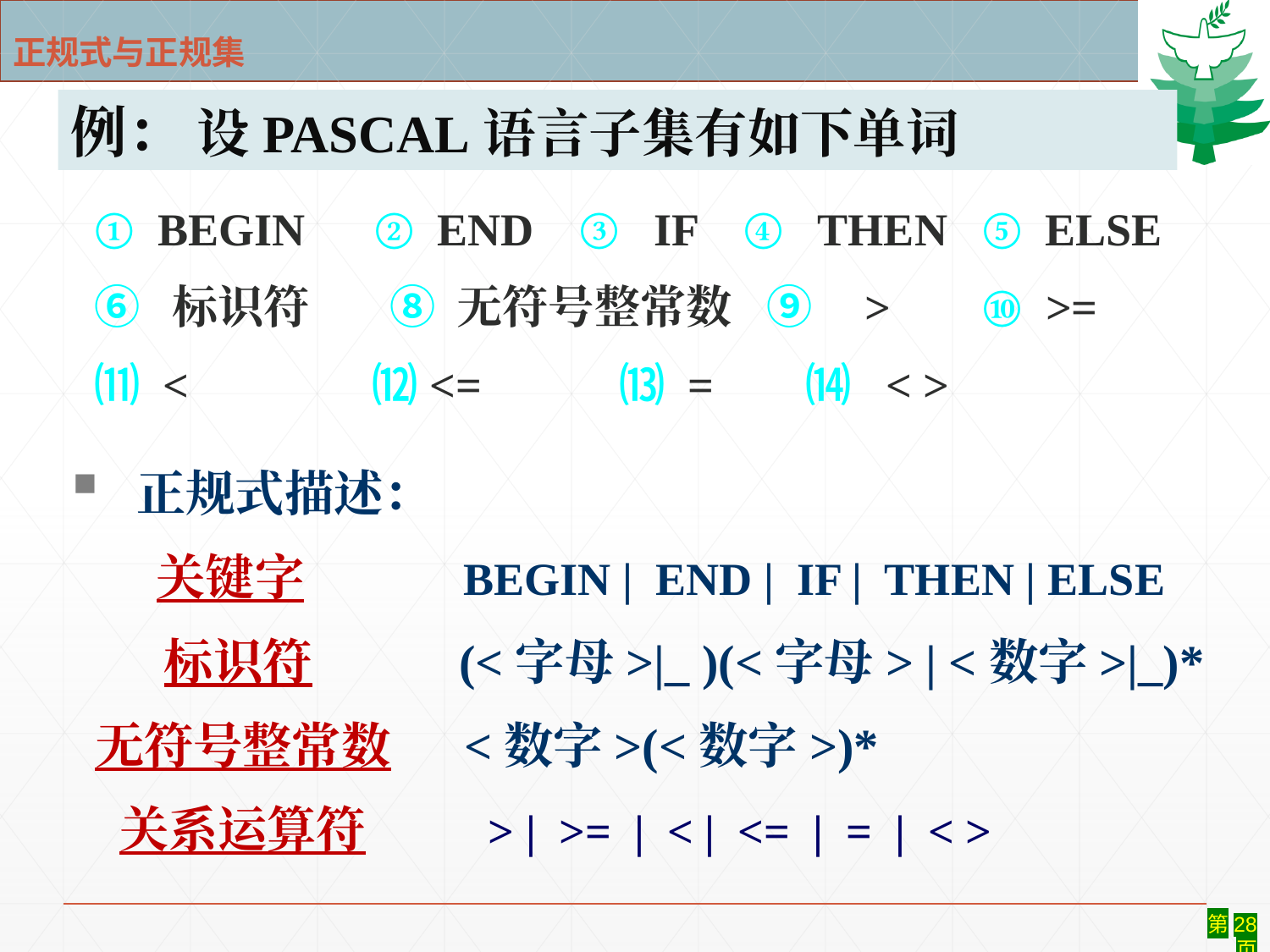

# 正规式与正规集
例： 设PASCAL语言子集有如下单词
①  BEGIN      ②  END    ③   IF    ④   THEN   ⑤  ELSE
⑥  标识符       ⑧  无符号整常数   ⑨    >        ⑩  >=
⑾  <                ⑿ <=            ⒀  =        ⒁   < >
  正规式描述：
      关键字            BEGIN |  END |  IF |  THEN | ELSE
       标识符           (<字母>|_ )(<字母> | <数字>|_)*
 无符号整常数     <数字>(<数字>)*
   关系运算符         > |  >=  |  < |  <=  |  =  |  < >